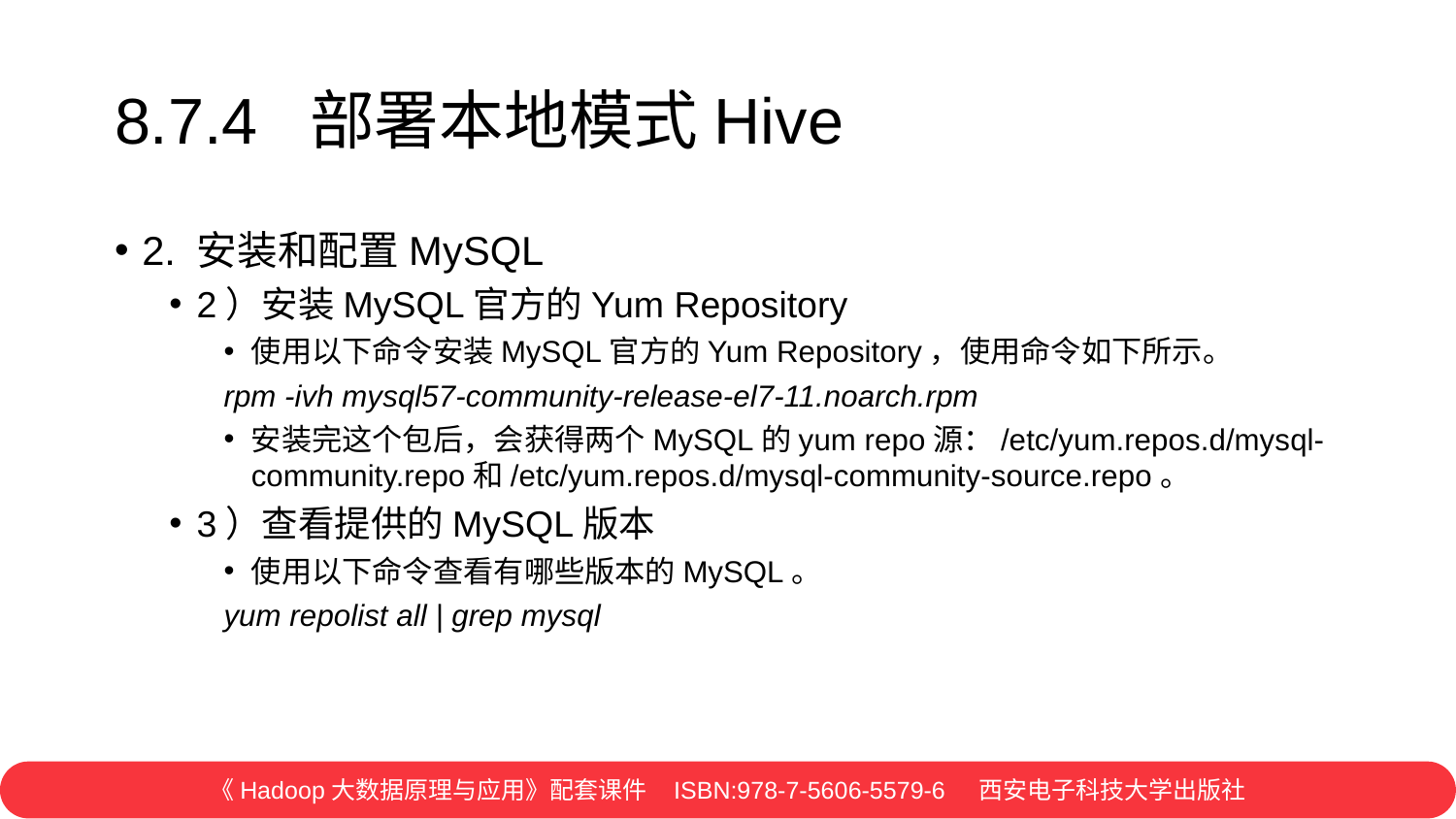

# 8.7.4  部署本地模式Hive
2. 安装和配置MySQL
2）安装MySQL官方的Yum Repository
使用以下命令安装MySQL官方的Yum Repository，使用命令如下所示。
rpm -ivh mysql57-community-release-el7-11.noarch.rpm
安装完这个包后，会获得两个MySQL的yum repo源：/etc/yum.repos.d/mysql-community.repo和/etc/yum.repos.d/mysql-community-source.repo。
3）查看提供的MySQL版本
使用以下命令查看有哪些版本的MySQL。
yum repolist all | grep mysql